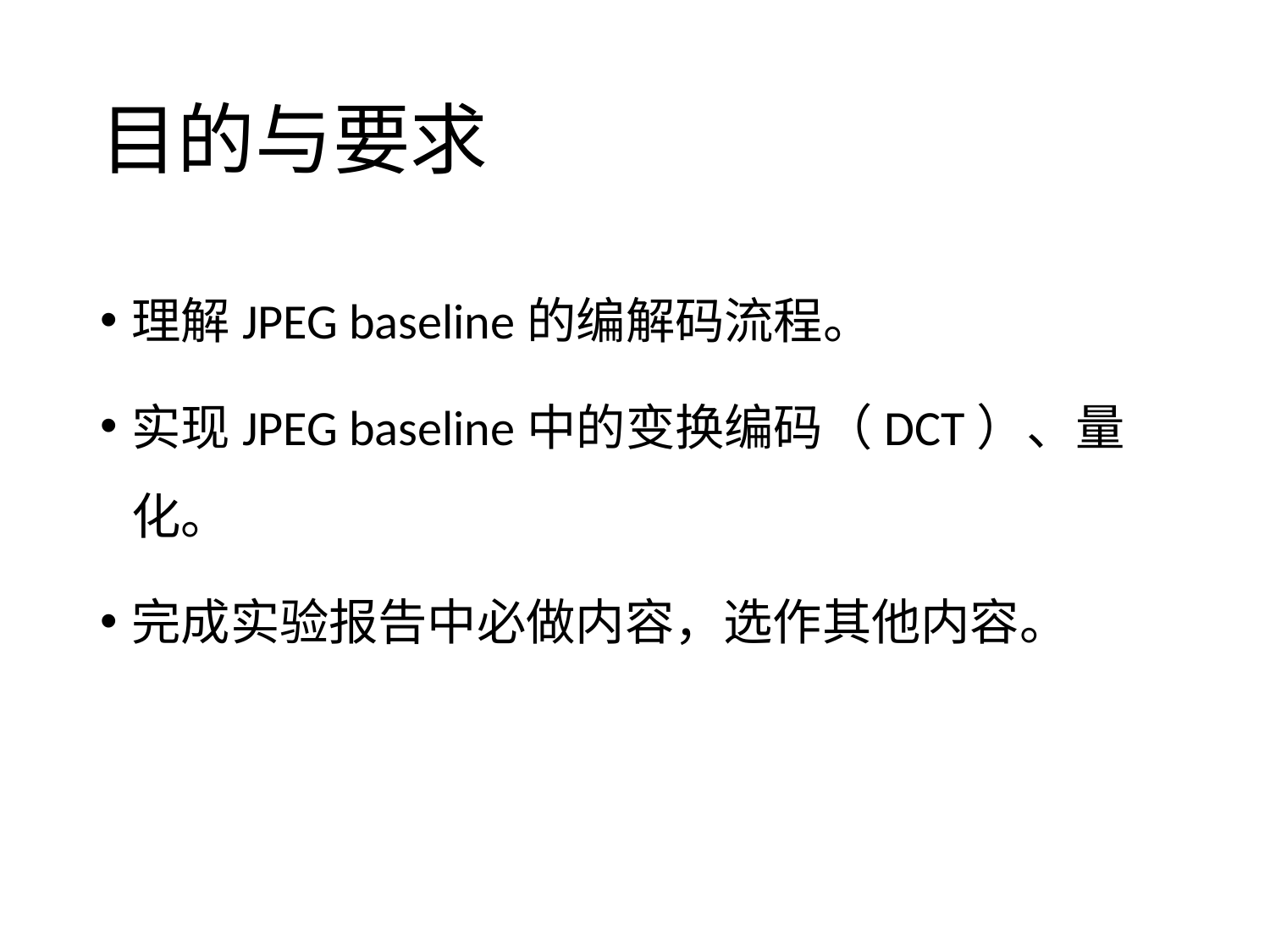

# 目的与要求
理解JPEG baseline的编解码流程。
实现JPEG baseline中的变换编码（DCT）、量化。
完成实验报告中必做内容，选作其他内容。